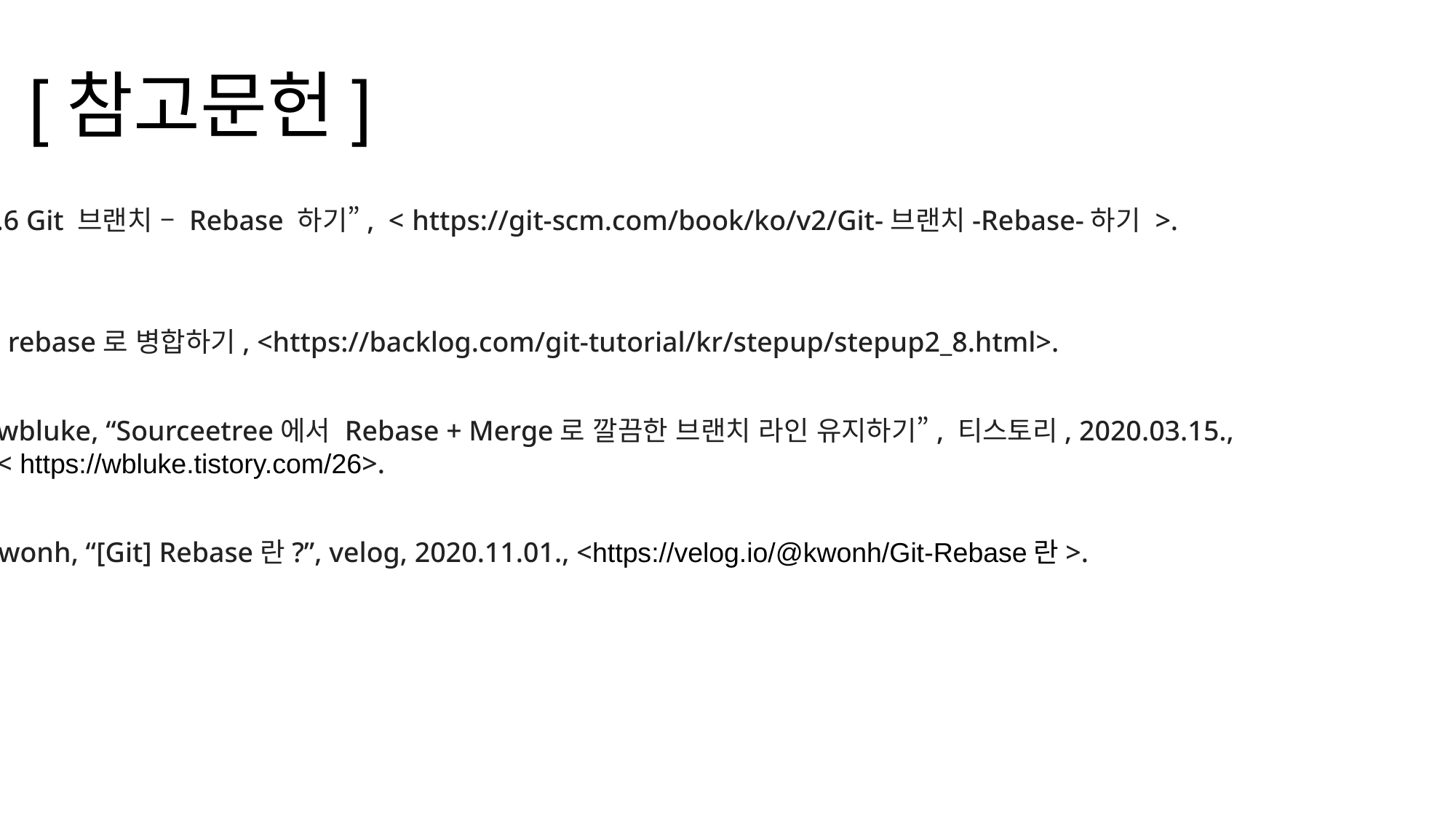

[참고문헌]
“3.6 Git 브랜치 – Rebase 하기”,  < https://git-scm.com/book/ko/v2/Git-브랜치-Rebase-하기 >.
7. rebase로 병합하기, <https://backlog.com/git-tutorial/kr/stepup/stepup2_8.html>.
wbluke, “Sourceetree에서 Rebase + Merge로 깔끔한 브랜치 라인 유지하기”, 티스토리, 2020.03.15.,
< https://wbluke.tistory.com/26>.
kwonh, “[Git] Rebase란?”, velog, 2020.11.01., <https://velog.io/@kwonh/Git-Rebase란>.